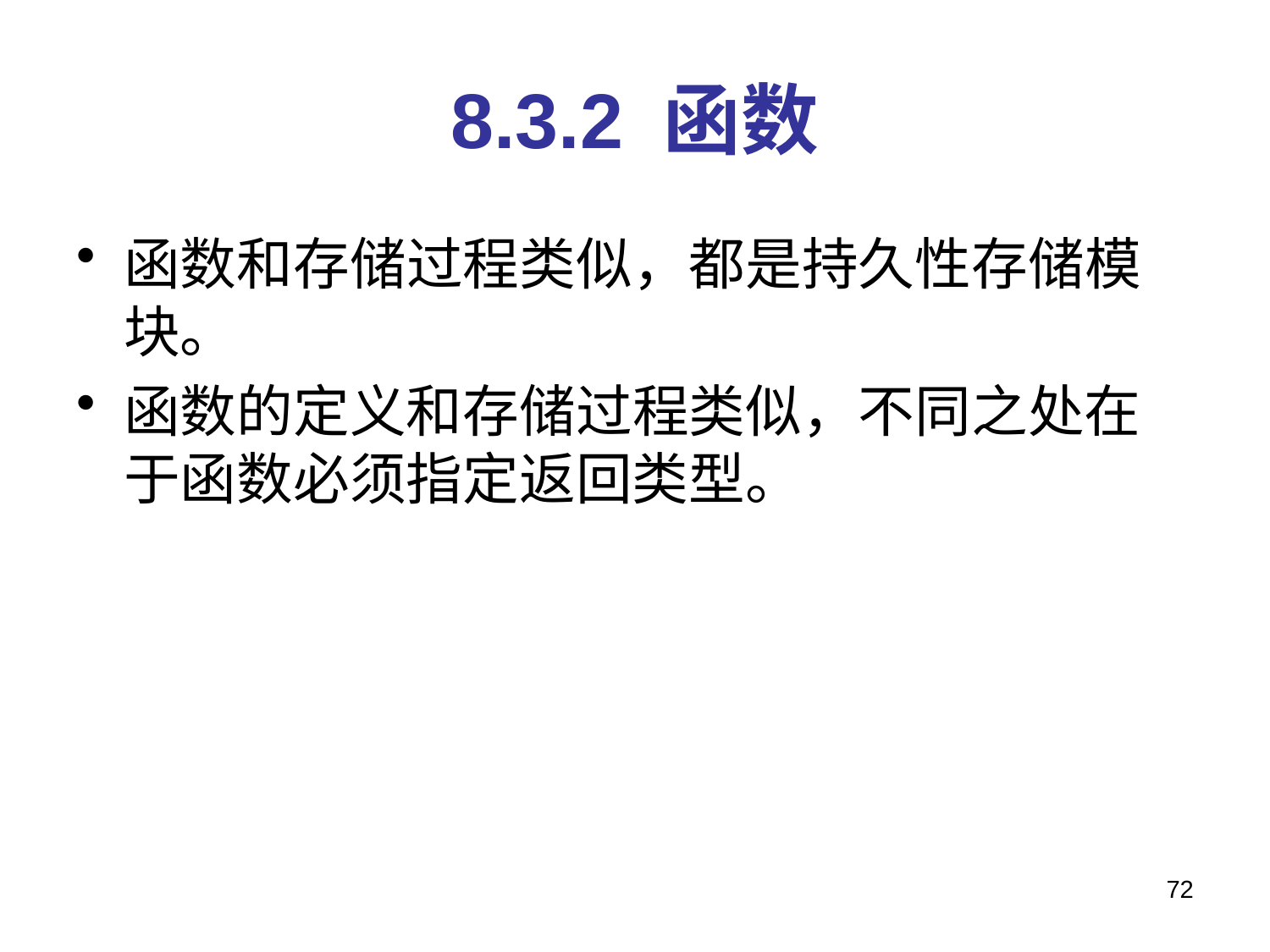

# 8.3.2 函数
函数和存储过程类似，都是持久性存储模块。
函数的定义和存储过程类似，不同之处在于函数必须指定返回类型。
72